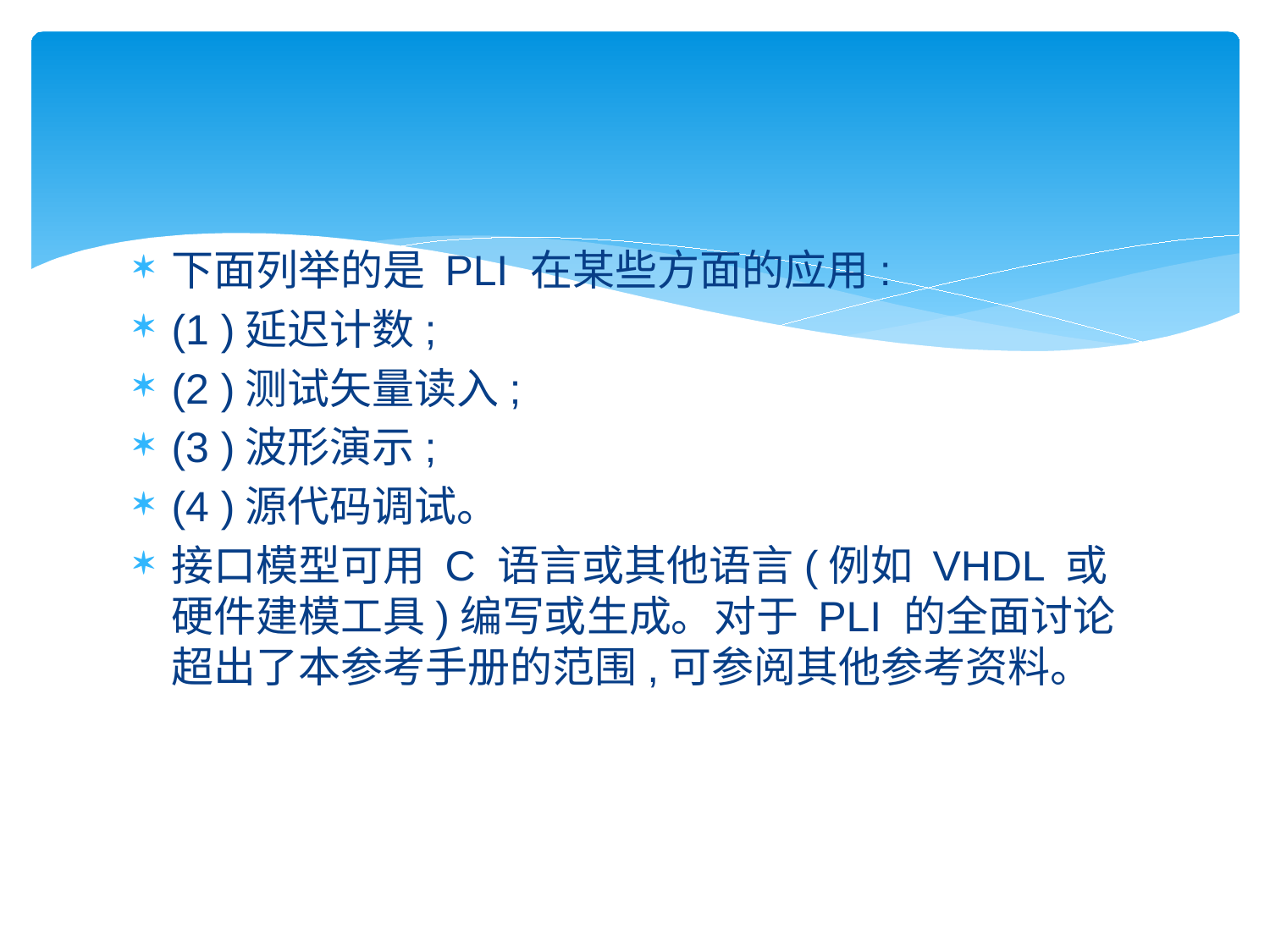

#
下面列举的是 PLI 在某些方面的应用:
(1 )延迟计数;
(2 )测试矢量读入;
(3 )波形演示;
(4 )源代码调试。
接口模型可用 C 语言或其他语言(例如 VHDL 或硬件建模工具)编写或生成。对于 PLI 的全面讨论超出了本参考手册的范围,可参阅其他参考资料。